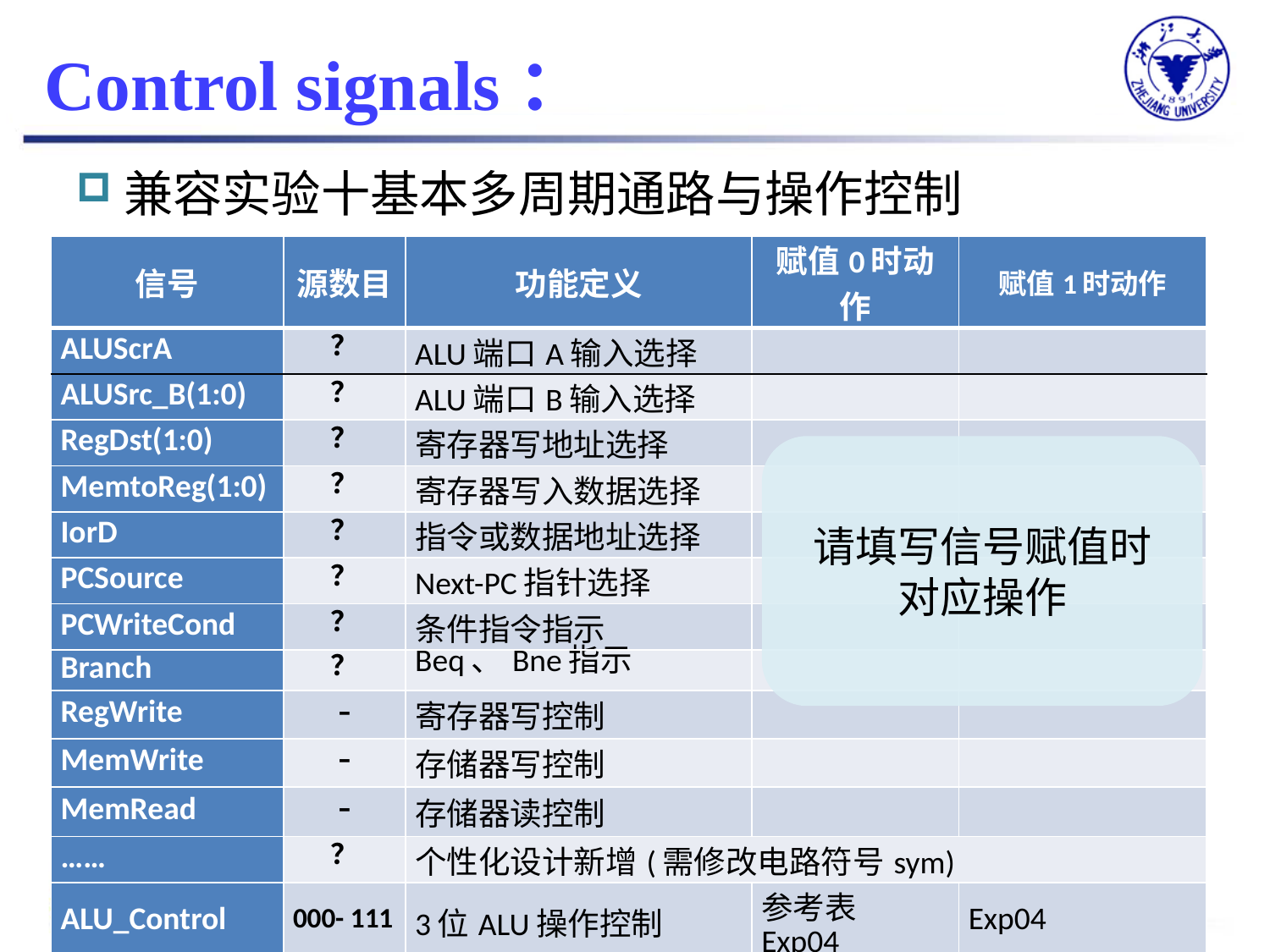

# Control signals：
兼容实验十基本多周期通路与操作控制
| 信号 | 源数目 | 功能定义 | 赋值0时动作 | 赋值1时动作 |
| --- | --- | --- | --- | --- |
| ALUScrA | ？ | ALU端口A输入选择 |  |  |
| ALUSrc\_B(1:0) | ？ | ALU端口B输入选择 |  |  |
| RegDst(1:0) | ？ | 寄存器写地址选择 |  |  |
| MemtoReg(1:0) | ？ | 寄存器写入数据选择 |  |  |
| IorD | ？ | 指令或数据地址选择 |  |  |
| PCSource | ？ | Next-PC指针选择 |  |  |
| PCWriteCond | ？ | 条件指令指示 |  |  |
| Branch | ？ | Beq、Bne指示 |  |  |
| RegWrite | - | 寄存器写控制 |  |  |
| MemWrite | - | 存储器写控制 |  |  |
| MemRead | - | 存储器读控制 |  |  |
| …… | ？ | 个性化设计新增(需修改电路符号sym) |  |  |
| ALU\_Control | 000- 111 | 3位ALU操作控制 | 参考表 Exp04 | Exp04 |
请填写信号赋值时
对应操作